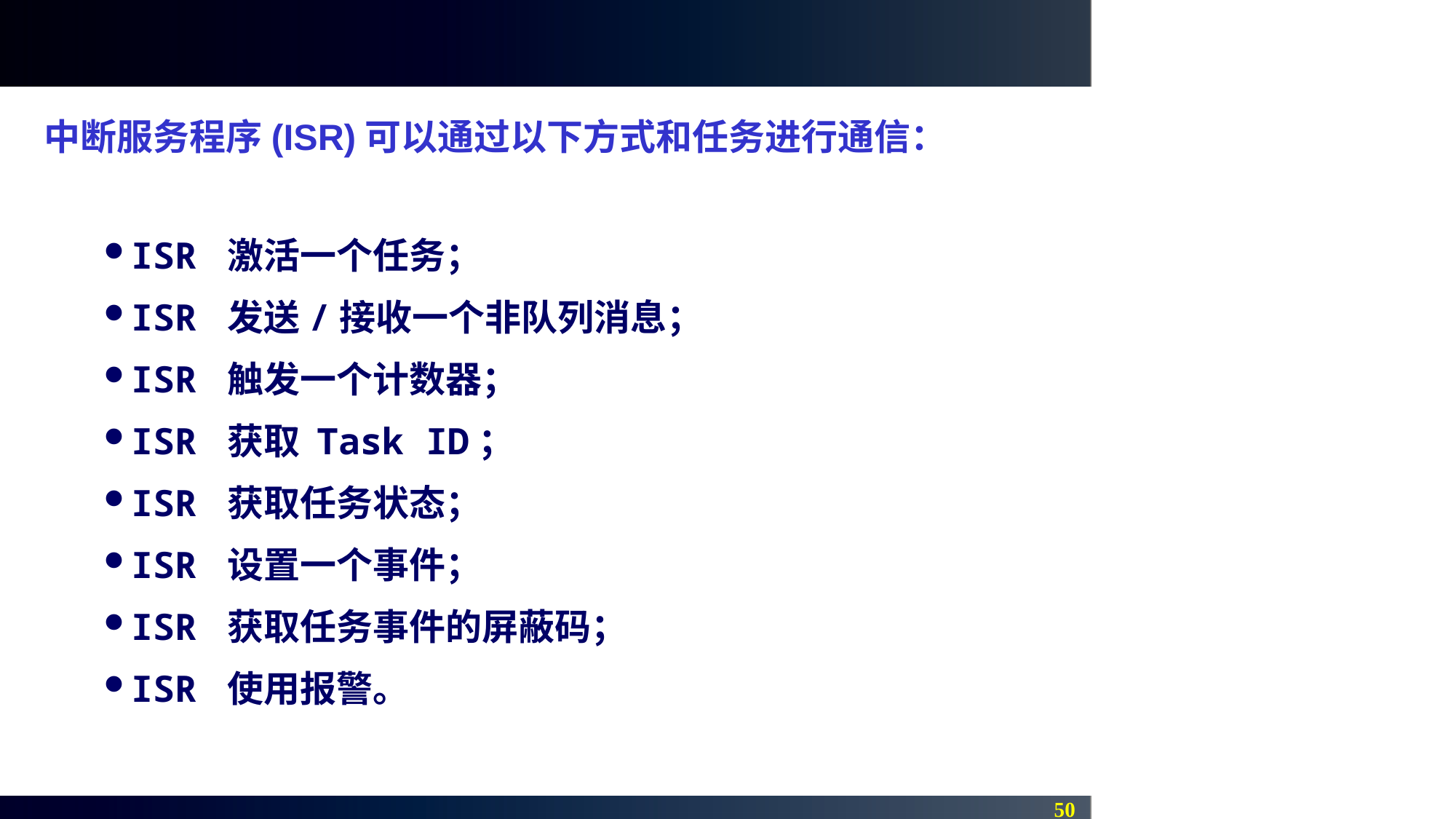

中断服务程序(ISR)可以通过以下方式和任务进行通信：
ISR 激活一个任务；
ISR 发送/接收一个非队列消息；
ISR 触发一个计数器；
ISR 获取 Task ID；
ISR 获取任务状态；
ISR 设置一个事件；
ISR 获取任务事件的屏蔽码；
ISR 使用报警。